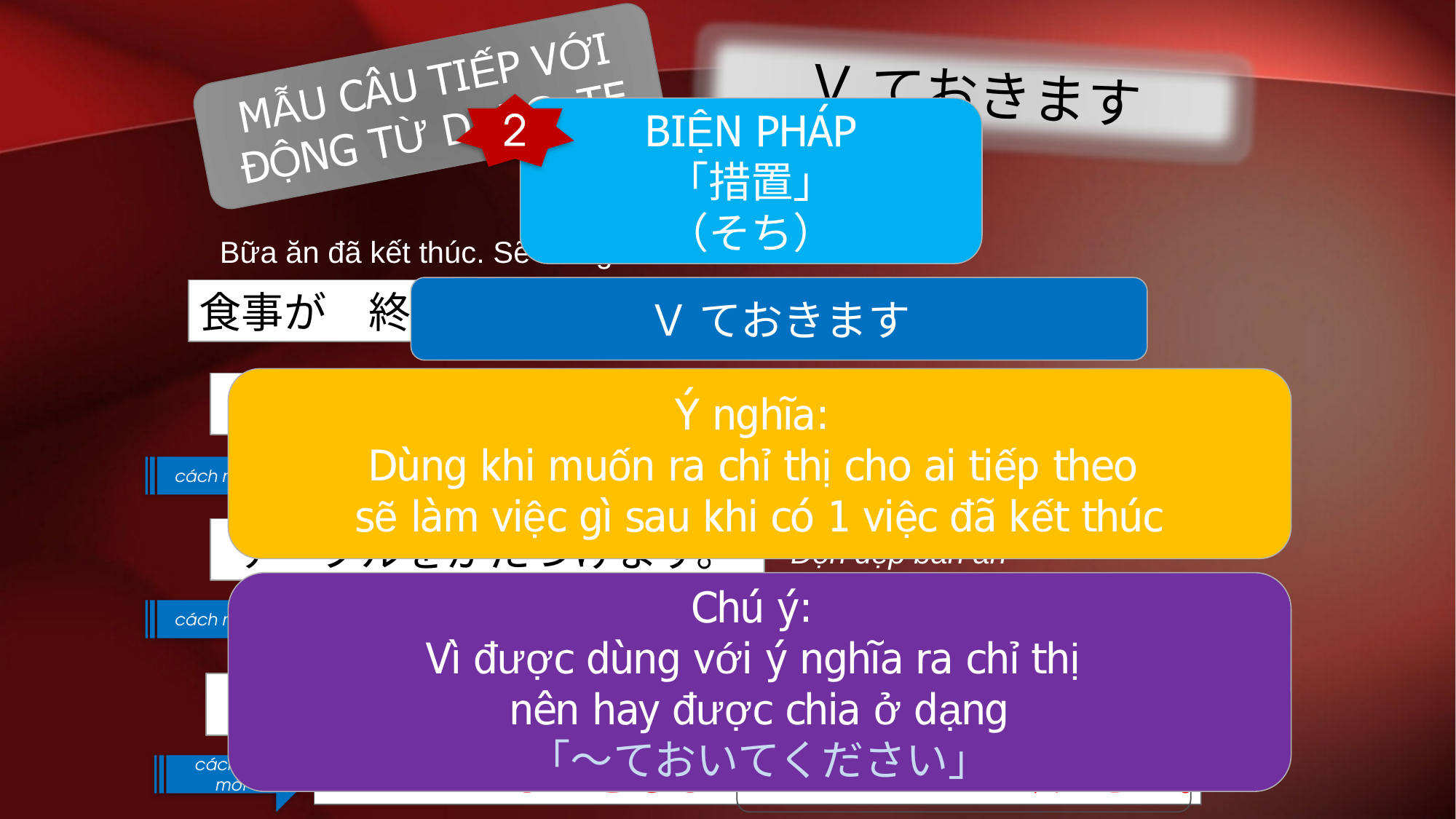

MẪU CÂU TIẾP VỚI ĐỘNG TỪ DẠNG -TE
Ｖ ておきます
2
BIỆN PHÁP
「措置」
（そち）
Bữa ăn đã kết thúc. Sẽ làm gì?
Ｖ ておきます
食事が　終わりました。何をしますか。
Ý nghĩa:
Dùng khi muốn ra chỉ thị cho ai tiếp theo
sẽ làm việc gì sau khi có 1 việc đã kết thúc
皿やちゃわんをあらいます。
Rửa bát đĩa
cách nói mới

皿やちゃわんを　あらって　おいて　ください。
テープルをかたづけます。
Dọn dẹp bàn ăn
Chú ý:
Vì được dùng với ý nghĩa ra chỉ thị
nên hay được chia ở dạng
「～ておいてください」
cách nói mới

テープルを　かたづけて　おいて　ください。
のこったものをしまいます。
Cất những thứ còn lại

cách nói mới
のこったものをしまって　おいて　ください。